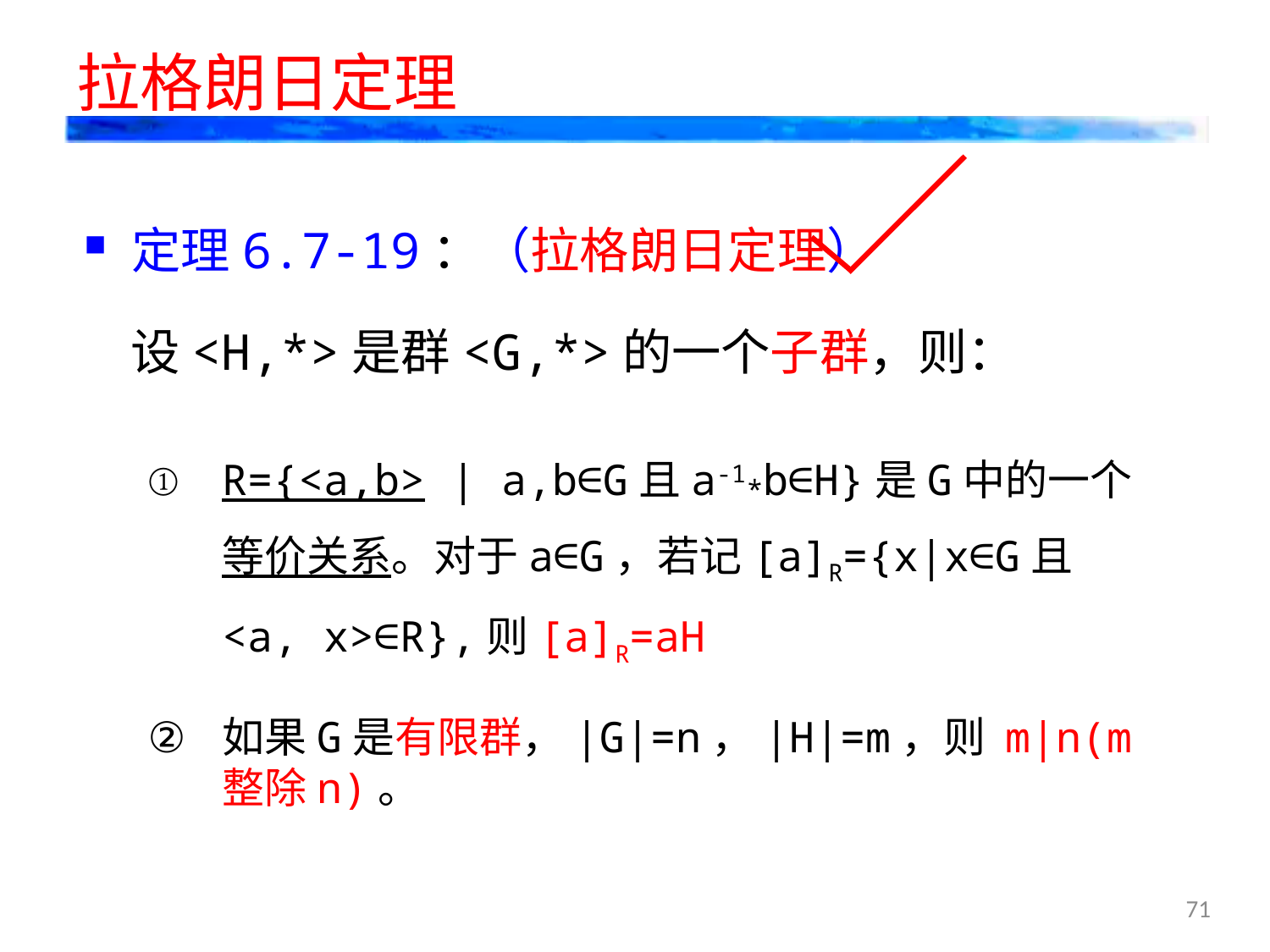

# 拉格朗日定理
定理6.7-19：（拉格朗日定理）
设<H,*>是群<G,*>的一个子群，则：
R={<a,b> | a,b∈G且a-1*b∈H}是G中的一个等价关系。对于a∈G，若记[a]R={x|x∈G且<a, x>∈R},则[a]R=aH
如果G是有限群，|G|=n，|H|=m，则 m|n(m整除n)。
71